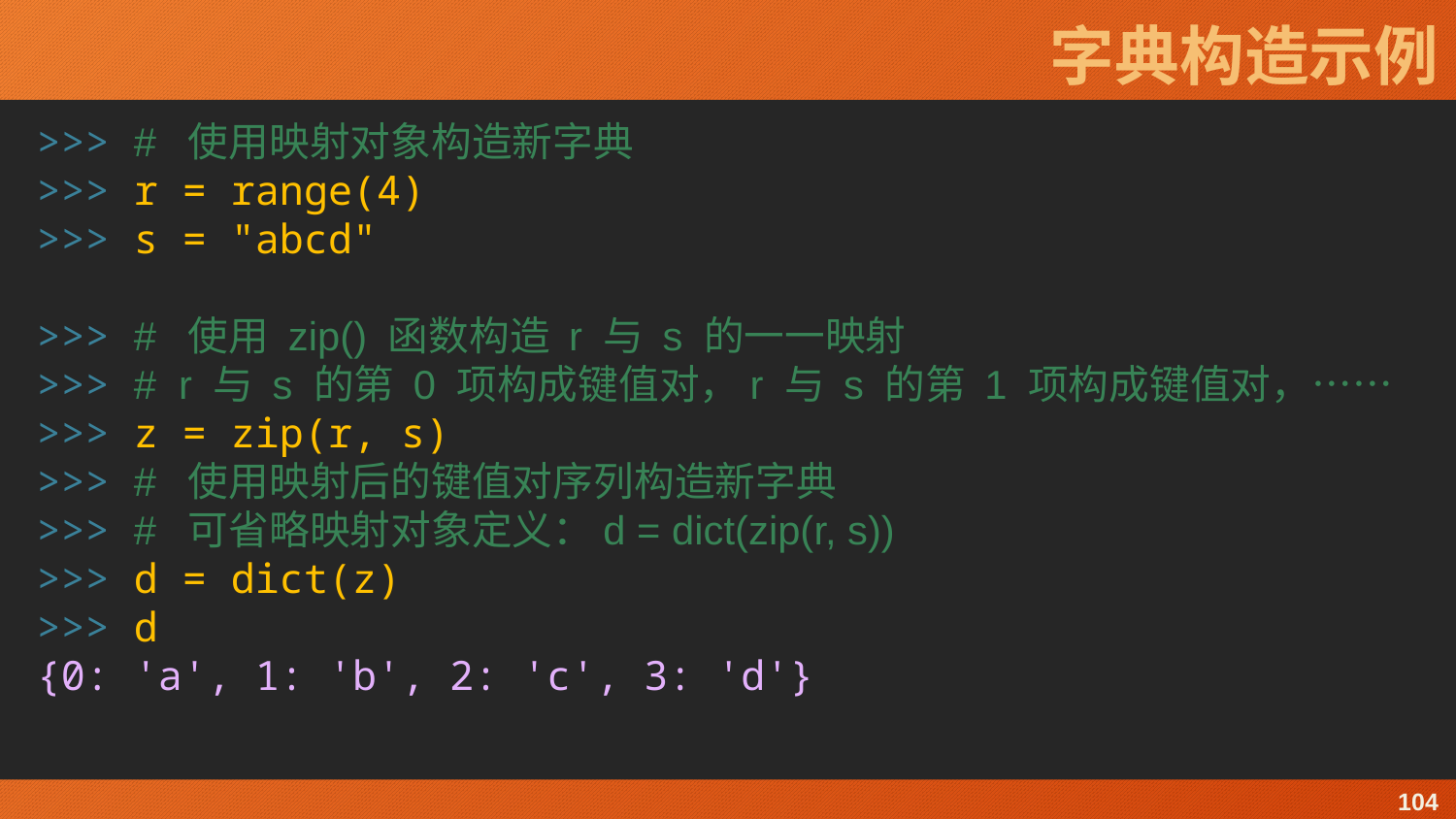

# 字典构造示例
>>> #  使用映射对象构造新字典
>>> r = range(4)
>>> s = "abcd"

>>> #  使用 zip() 函数构造 r 与 s 的一一映射
>>> #  r 与 s 的第 0 项构成键值对，r 与 s 的第 1 项构成键值对，……
>>> z = zip(r, s)
>>> #  使用映射后的键值对序列构造新字典
>>> #  可省略映射对象定义：d = dict(zip(r, s))
>>> d = dict(z)
>>> d
{0: 'a', 1: 'b', 2: 'c', 3: 'd'}
104